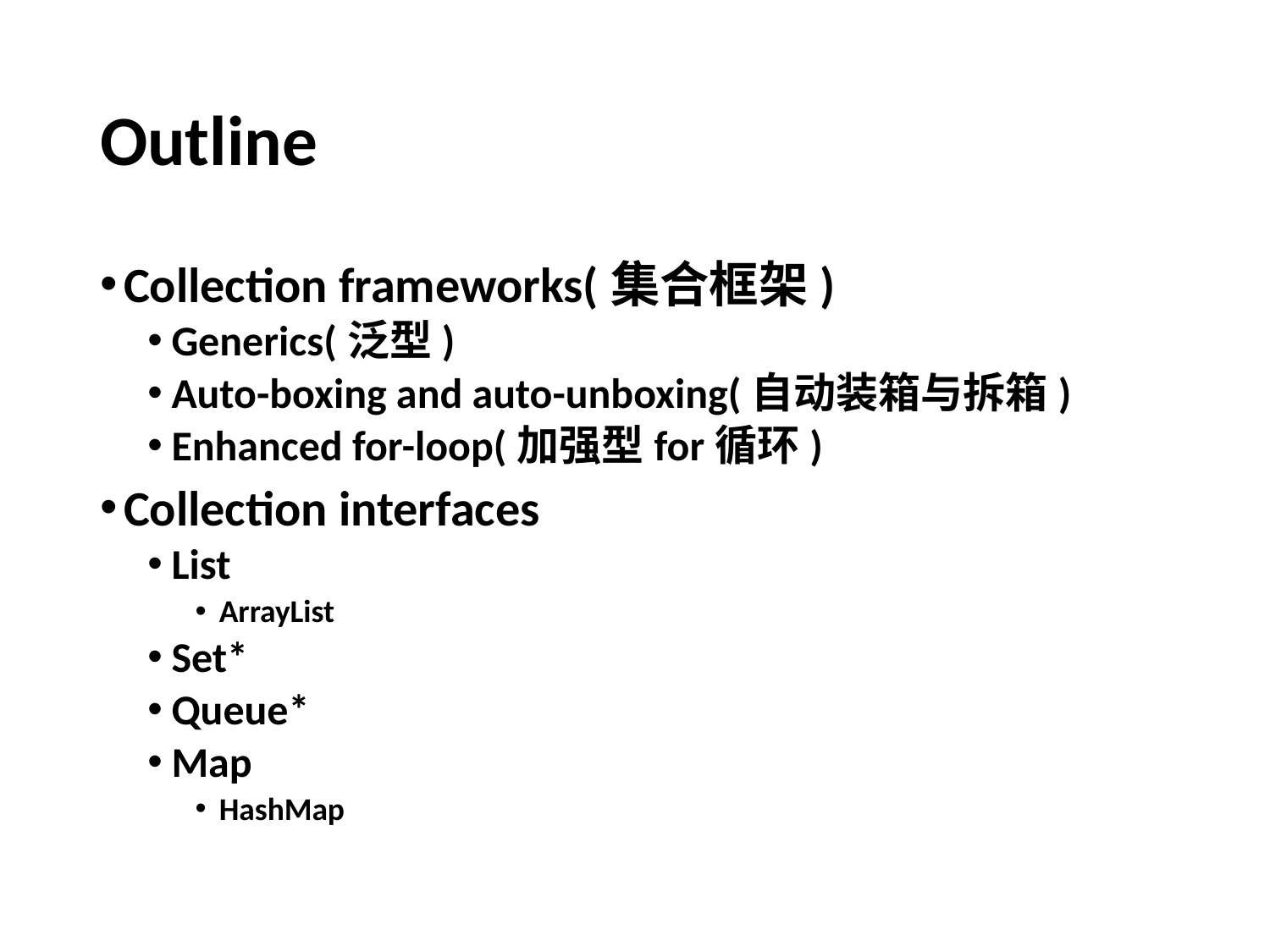

# Outline
Collection frameworks(集合框架)
Generics(泛型)
Auto-boxing and auto-unboxing(自动装箱与拆箱)
Enhanced for-loop(加强型for循环)
Collection interfaces
List
ArrayList
Set*
Queue*
Map
HashMap